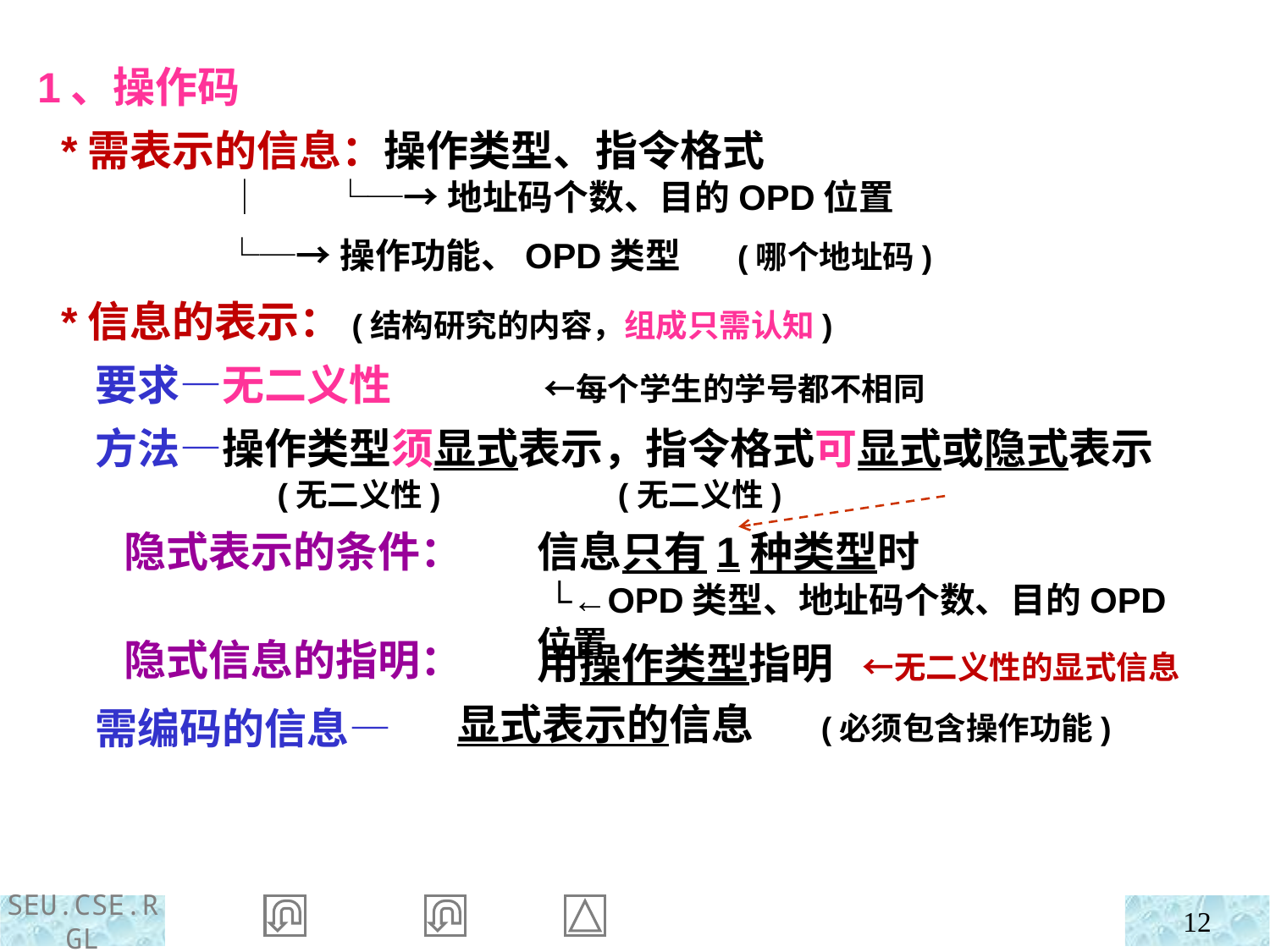

1、操作码
  *需表示的信息：操作类型、指令格式
                        │         └─→地址码个数、目的OPD位置
                        └─→操作功能、OPD类型      (哪个地址码)
  *信息的表示：(结构研究的内容，组成只需认知)
     要求—无二义性                ←每个学生的学号都不相同
     方法—操作类型须显式表示，指令格式可显式或隐式表示
                           (无二义性)                    (无二义性)
        隐式表示的条件：

        隐式信息的指明：
     需编码的信息—
信息只有1种类型时
 └←OPD类型、地址码个数、目的OPD位置
用操作类型指明   ←无二义性的显式信息
显式表示的信息      (必须包含操作功能)

12